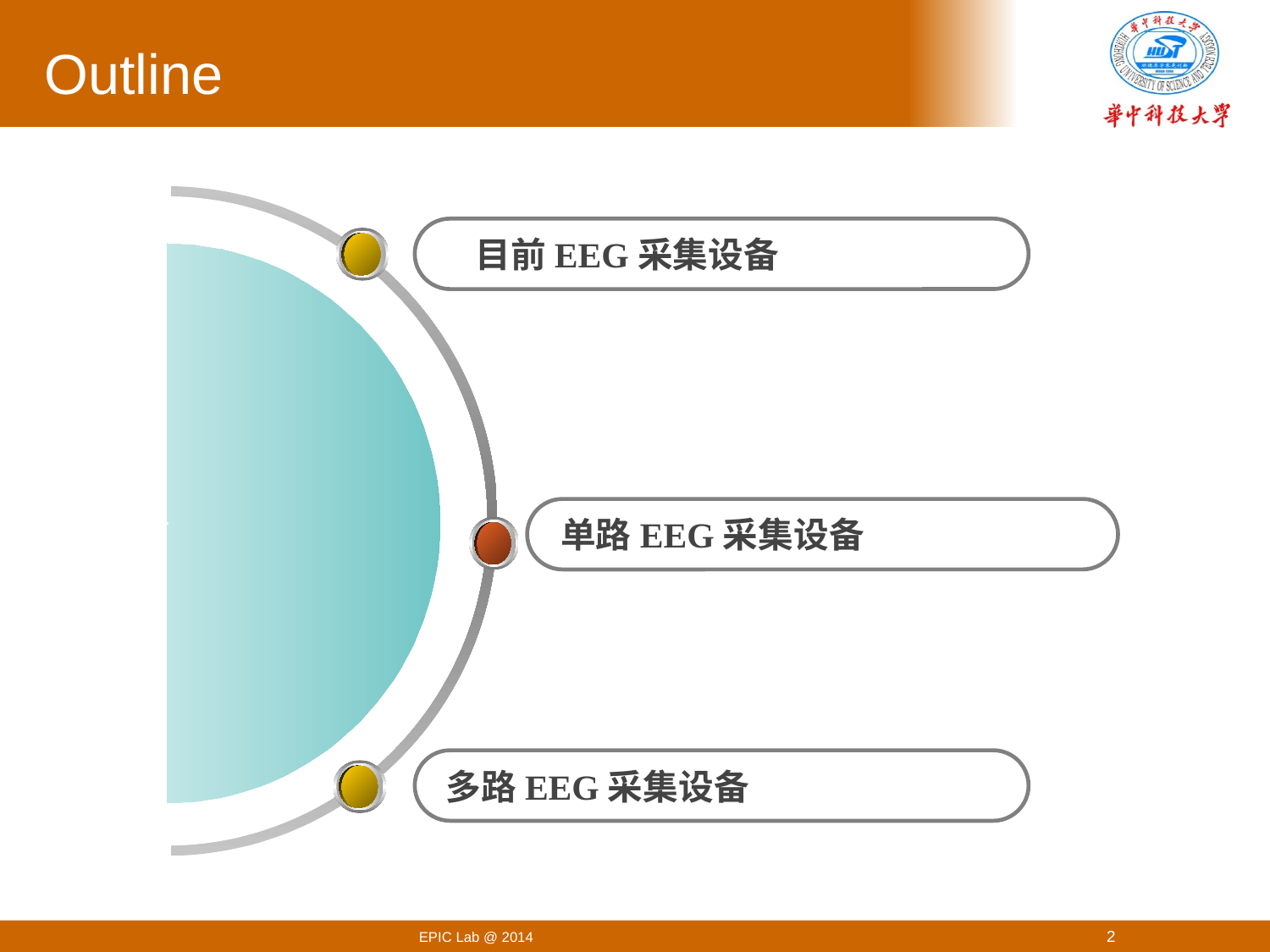

Outline

目前EEG采集设备

单路EEG采集设备

多路EEG采集设备

2
EPIC Lab @ 2014
2